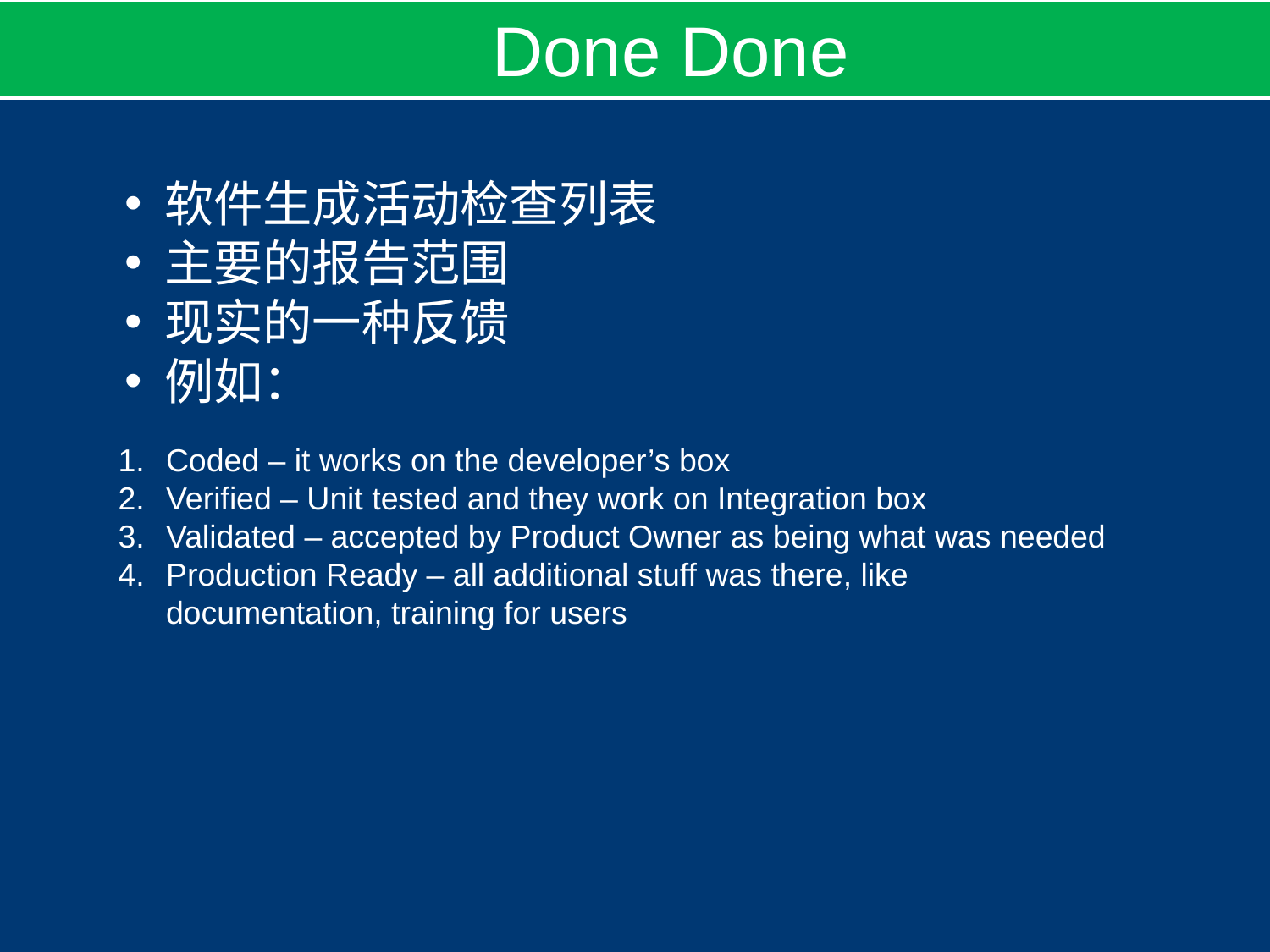

Done Done
软件生成活动检查列表
主要的报告范围
现实的一种反馈
例如：

Coded – it works on the developer’s box
Verified – Unit tested and they work on Integration box
Validated – accepted by Product Owner as being what was needed
Production Ready – all additional stuff was there, like
documentation, training for users